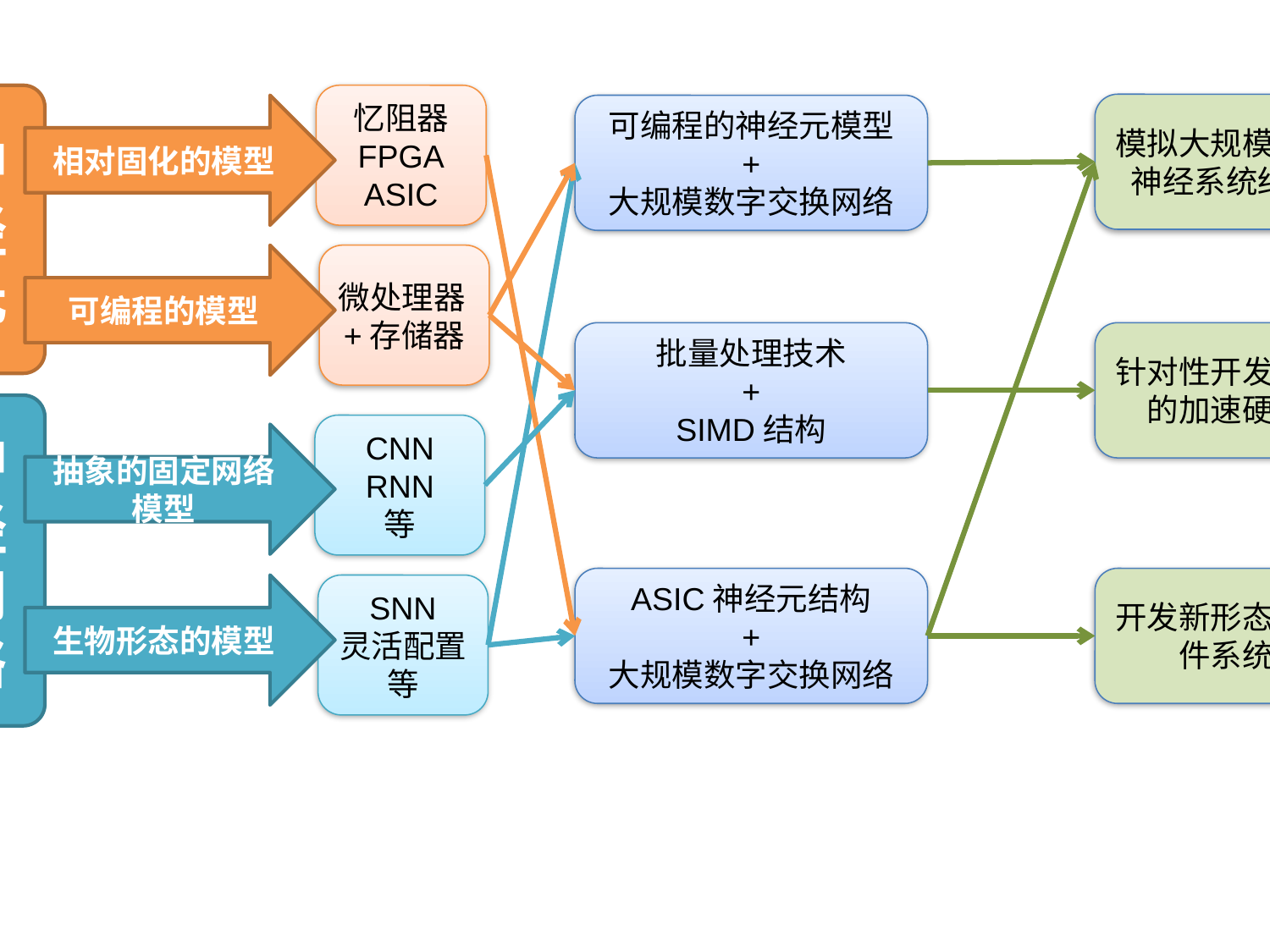

神经元
忆阻器
FPGA
ASIC
模拟大规模生物神经系统结构
相对固化的模型
可编程的神经元模型
+
大规模数字交换网络
可编程的模型
微处理器+存储器
针对性开发专用的加速硬件
批量处理技术
+
SIMD结构
神经网络
CNN
RNN
等
抽象的固定网络模型
开发新形态的硬件系统
ASIC神经元结构
+
大规模数字交换网络
生物形态的模型
SNN
灵活配置
等